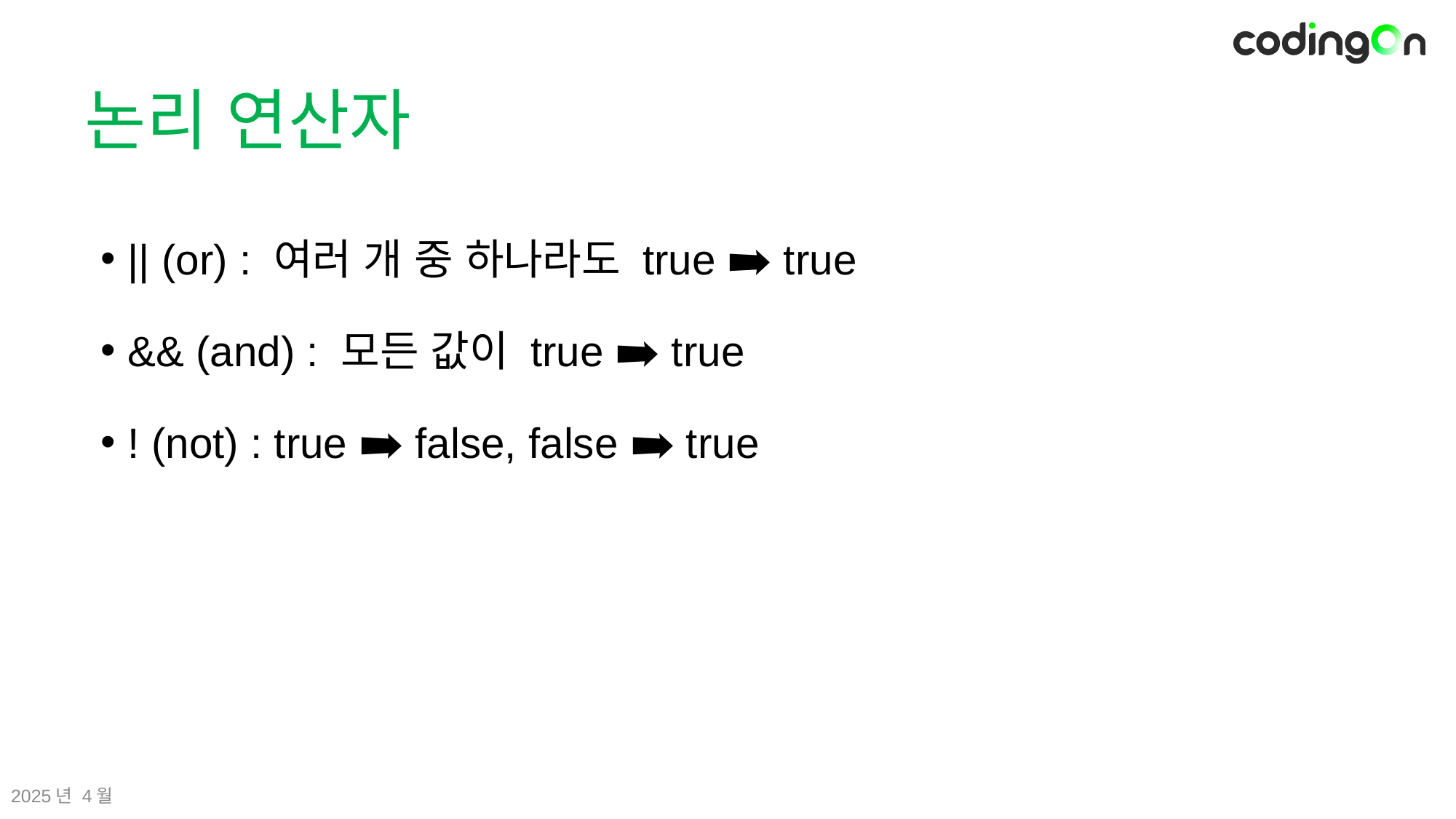

# 논리 연산자
|| (or) : 여러 개 중 하나라도 true ➡ true
&& (and) : 모든 값이 true ➡ true
! (not) : true ➡ false, false ➡ true
2025년 4월